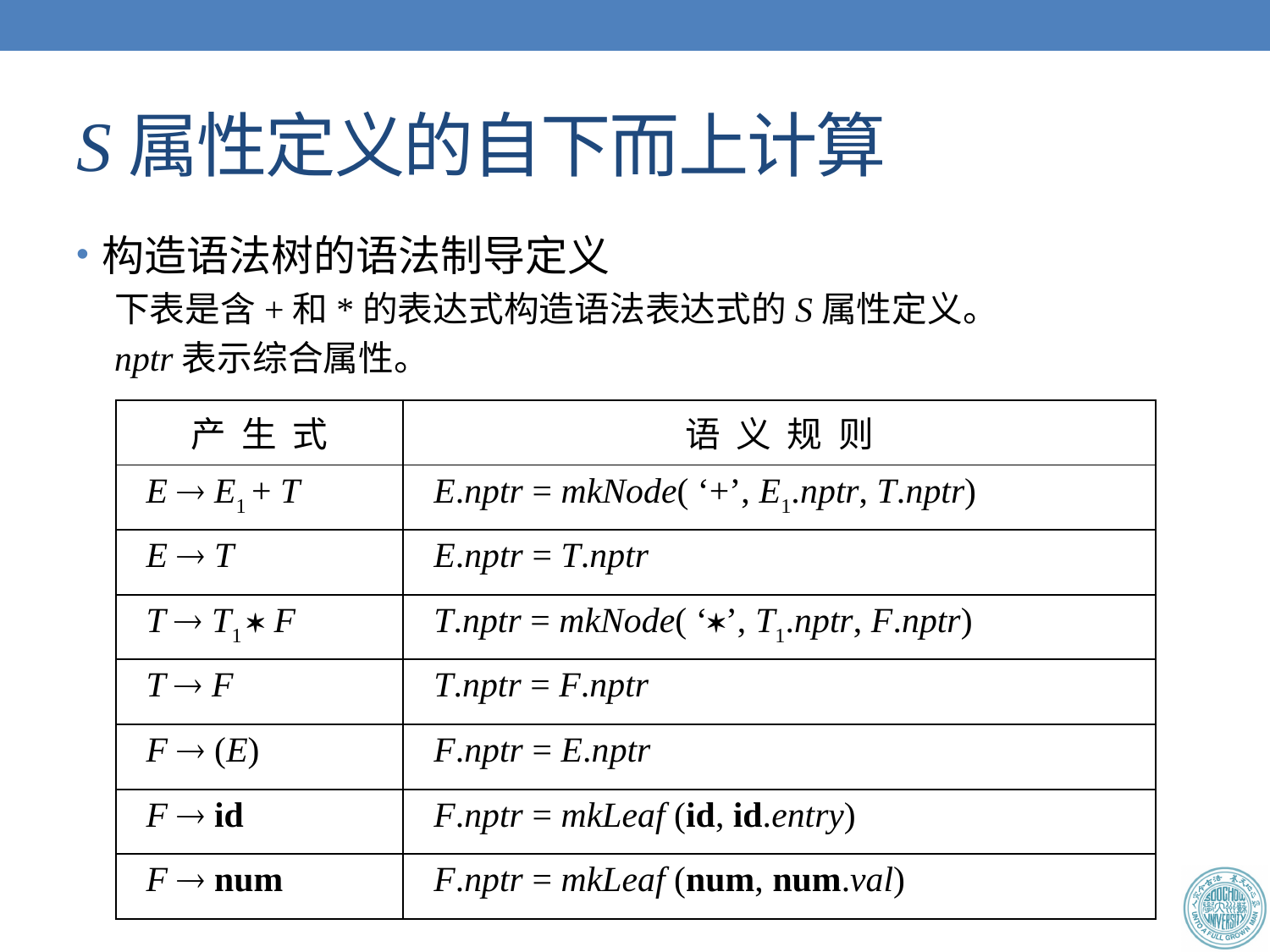

# S属性定义的自下而上计算
构造语法树的语法制导定义
下表是含+和*的表达式构造语法表达式的S属性定义。
nptr表示综合属性。

| 产 生 式 | 语 义 规 则 |
| --- | --- |
| E → E1 + T | E.nptr = mkNode( ‘+’, E1.nptr, T.nptr) |
| E → T | E.nptr = T.nptr |
| T → T1 ∗ F | T.nptr = mkNode( ‘∗’, T1.nptr, F.nptr) |
| T → F | T.nptr = F.nptr |
| F → (E) | F.nptr = E.nptr |
| F → id | F.nptr = mkLeaf (id, id.entry) |
| F → num | F.nptr = mkLeaf (num, num.val) |